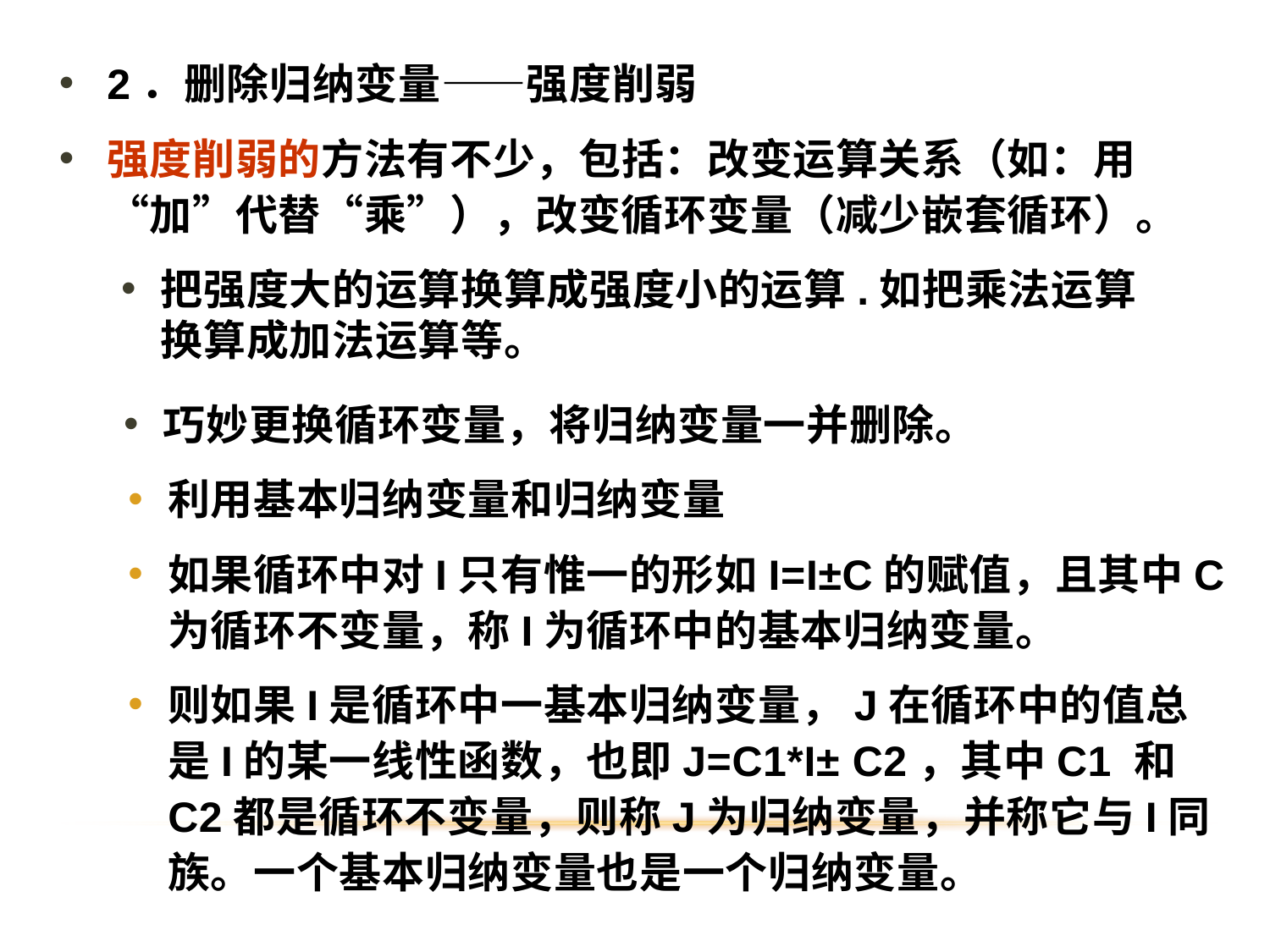

2．删除归纳变量——强度削弱
强度削弱的方法有不少，包括：改变运算关系（如：用“加”代替“乘”），改变循环变量（减少嵌套循环）。
把强度大的运算换算成强度小的运算.如把乘法运算换算成加法运算等。

巧妙更换循环变量，将归纳变量一并删除。

利用基本归纳变量和归纳变量
如果循环中对I只有惟一的形如I=I±C的赋值，且其中C为循环不变量，称I为循环中的基本归纳变量。
则如果I是循环中一基本归纳变量，J在循环中的值总是I的某一线性函数，也即J=C1*I± C2，其中C1 和C2都是循环不变量，则称J为归纳变量，并称它与I同族。一个基本归纳变量也是一个归纳变量。